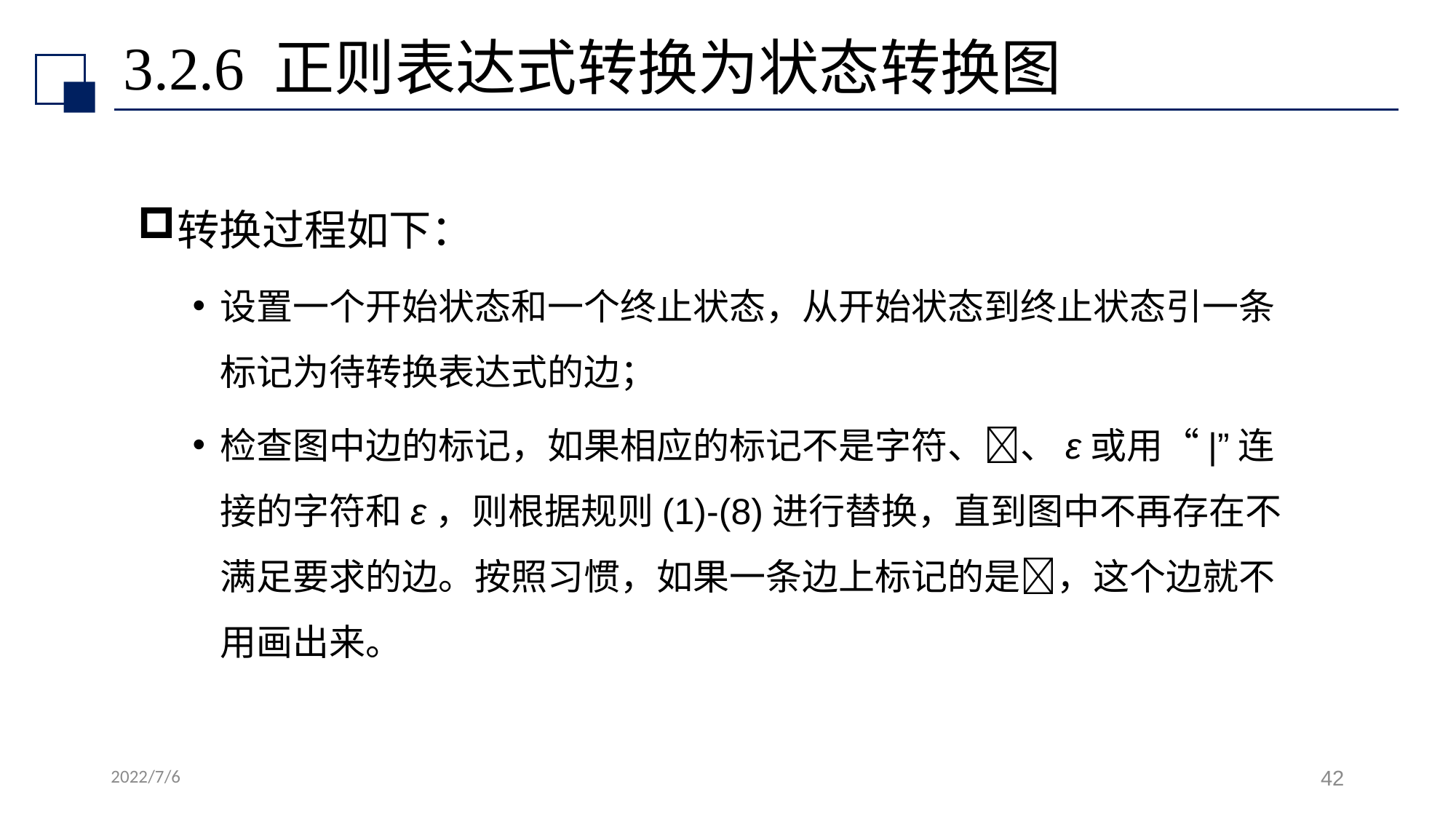

# 3.2.6 正则表达式转换为状态转换图
转换过程如下：
设置一个开始状态和一个终止状态，从开始状态到终止状态引一条标记为待转换表达式的边；
检查图中边的标记，如果相应的标记不是字符、∅、ε或用“|”连接的字符和ε，则根据规则(1)-(8)进行替换，直到图中不再存在不满足要求的边。按照习惯，如果一条边上标记的是∅，这个边就不用画出来。

2022/7/6
42